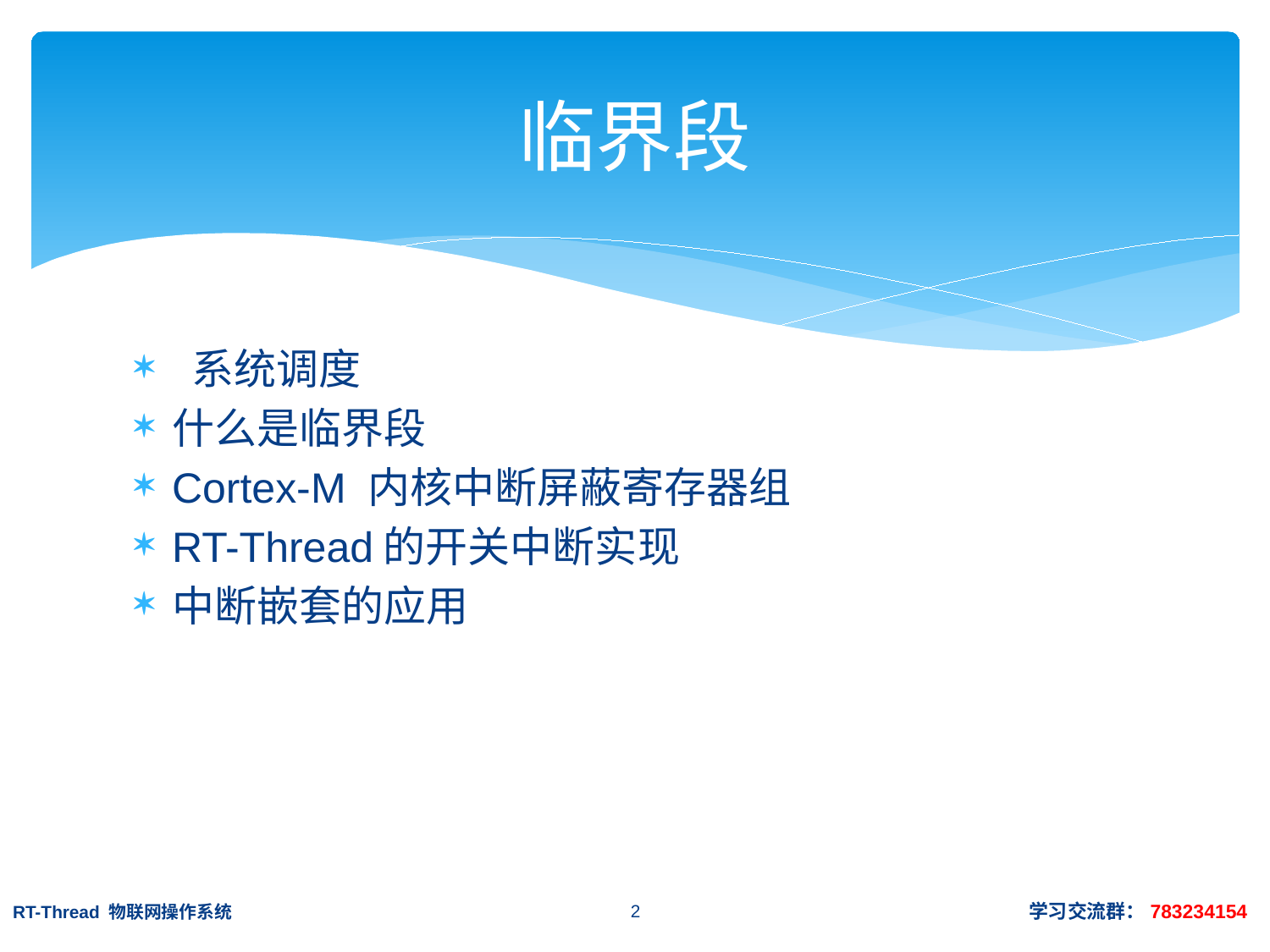

# 临界段
 系统调度
什么是临界段
Cortex-M 内核中断屏蔽寄存器组
RT-Thread的开关中断实现
中断嵌套的应用
RT-Thread 物联网操作系统							学习交流群：783234154
2